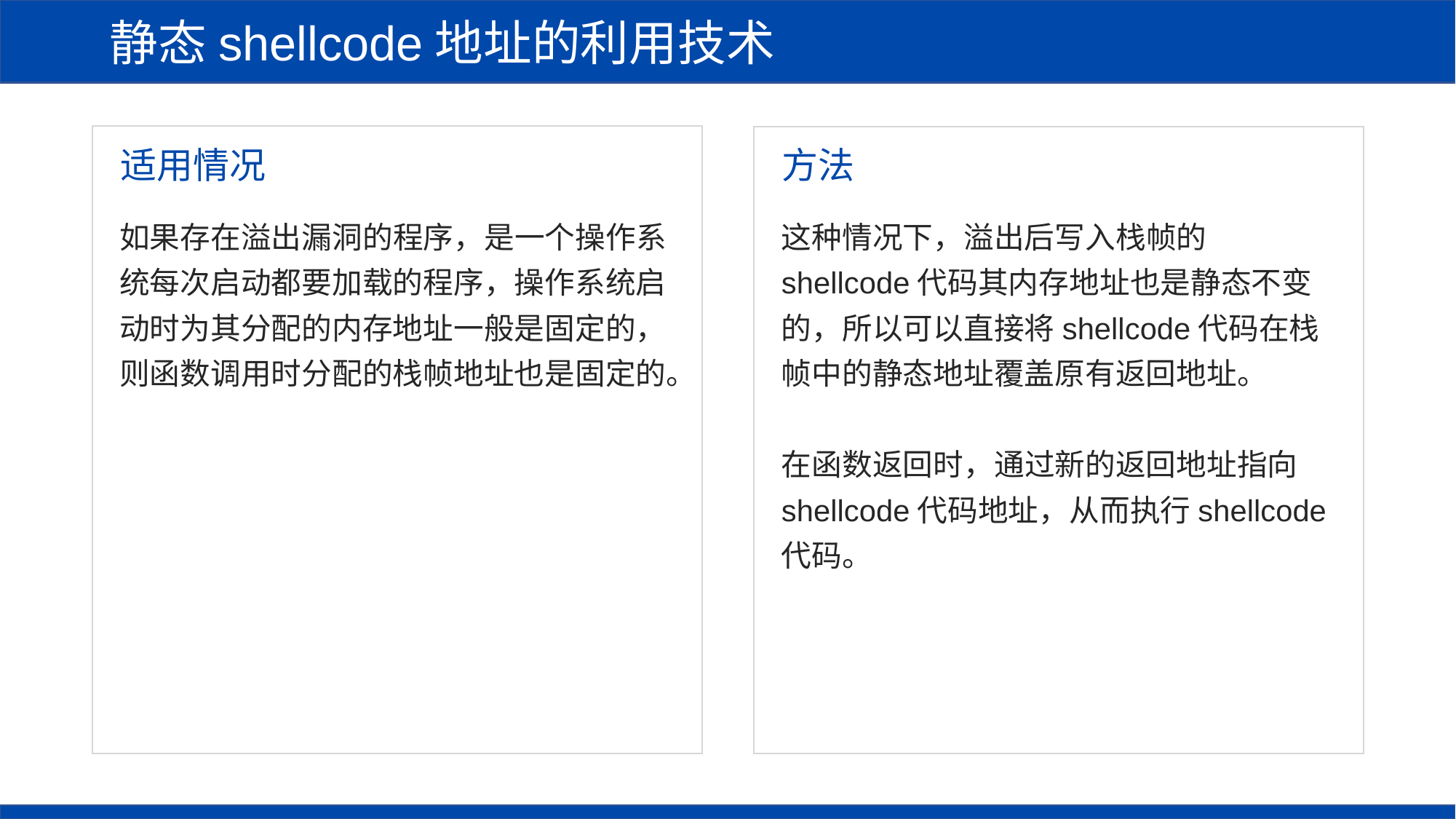

静态shellcode地址的利用技术

适用情况
方法
如果存在溢出漏洞的程序，是一个操作系统每次启动都要加载的程序，操作系统启动时为其分配的内存地址一般是固定的，则函数调用时分配的栈帧地址也是固定的。
这种情况下，溢出后写入栈帧的shellcode代码其内存地址也是静态不变的，所以可以直接将shellcode代码在栈帧中的静态地址覆盖原有返回地址。

在函数返回时，通过新的返回地址指向shellcode代码地址，从而执行shellcode代码。